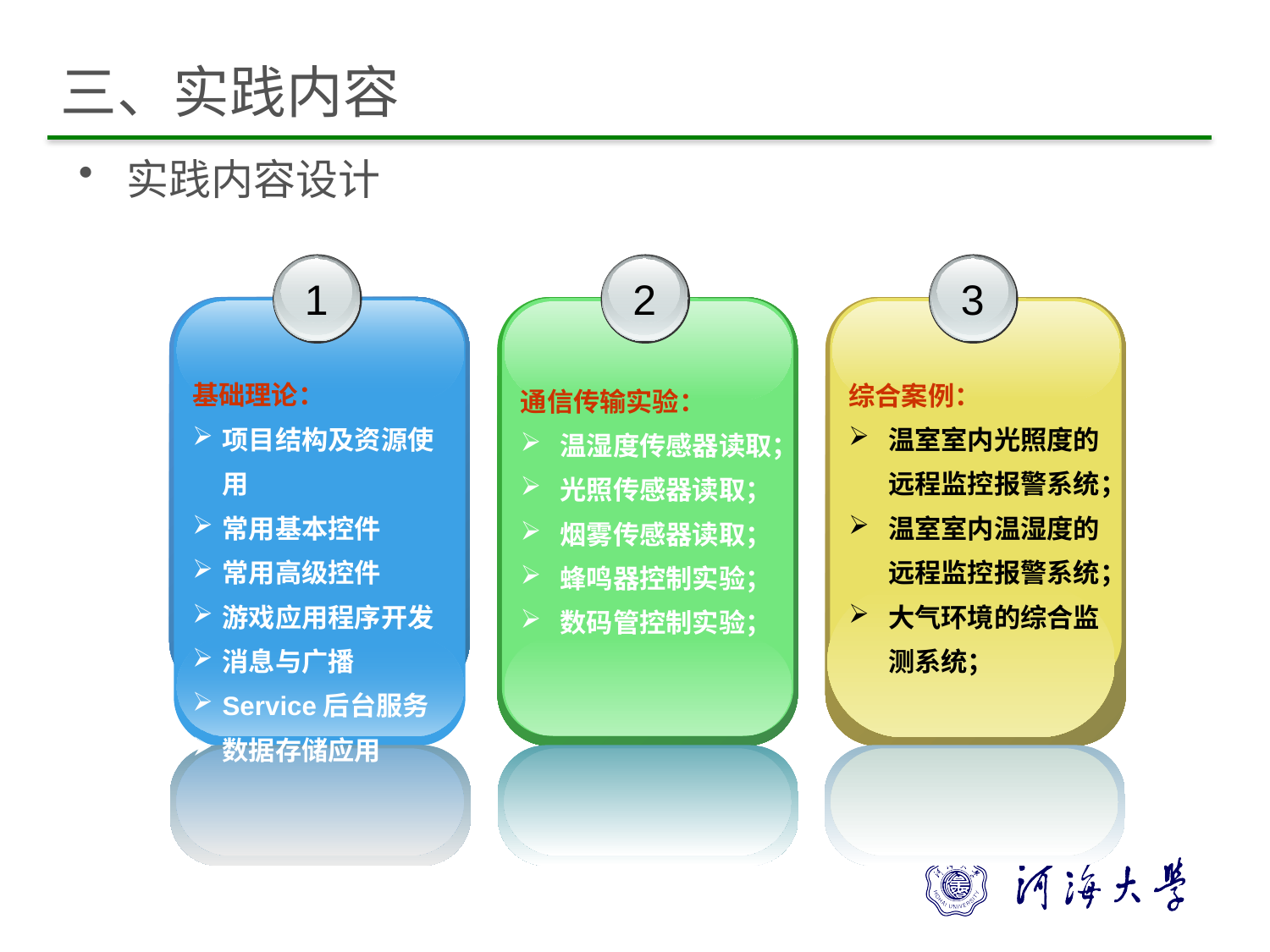

# 三、实践内容
实践内容设计

1
2
3

基础理论：
项目结构及资源使用
常用基本控件
常用高级控件
游戏应用程序开发
消息与广播
Service后台服务
数据存储应用
综合案例：
温室室内光照度的远程监控报警系统；
温室室内温湿度的远程监控报警系统；
大气环境的综合监测系统；

通信传输实验：
温湿度传感器读取；
光照传感器读取；
烟雾传感器读取；
蜂鸣器控制实验；
数码管控制实验；